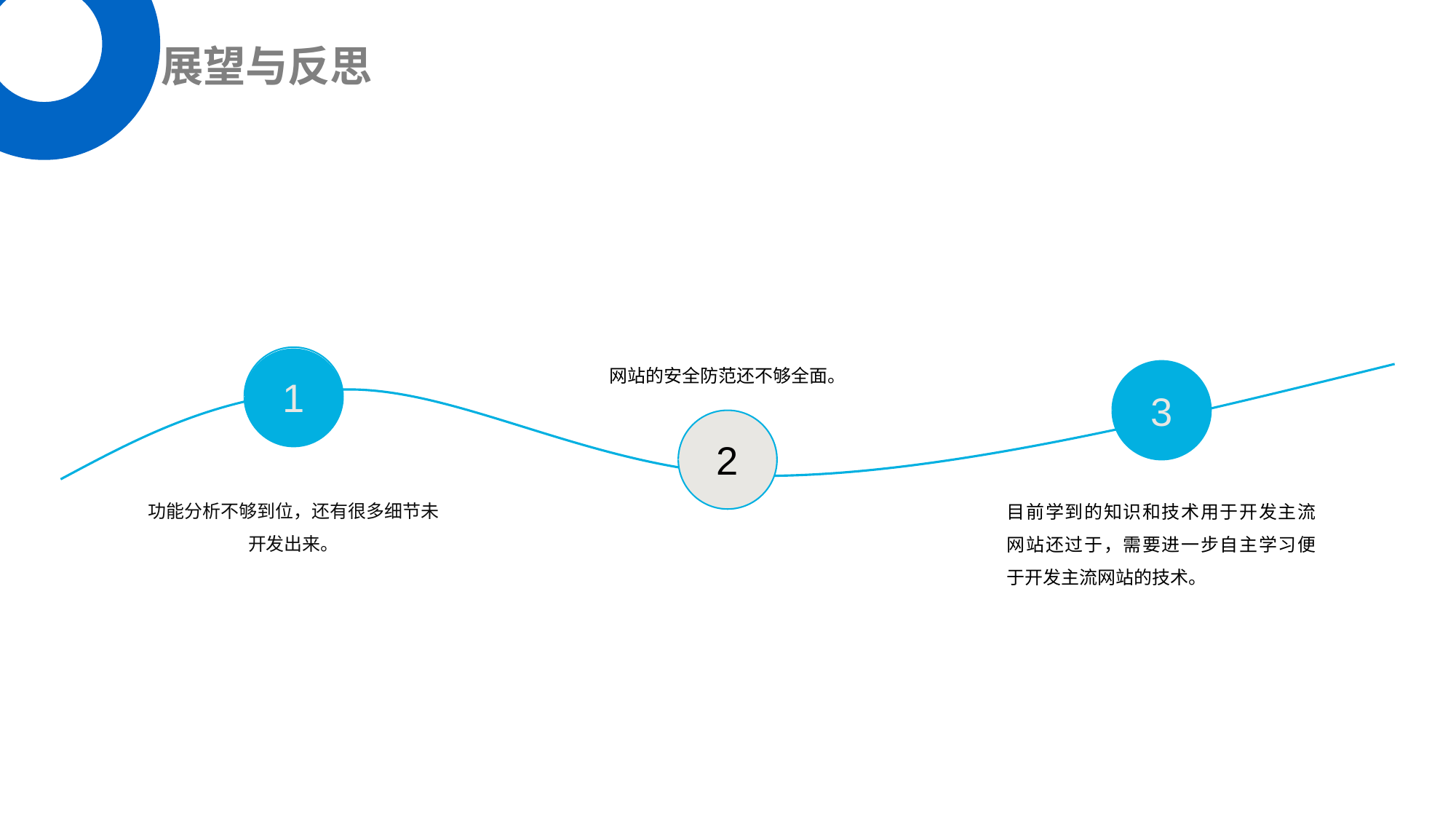

展望与反思
网站的安全防范还不够全面。

1
3

2
功能分析不够到位，还有很多细节未开发出来。
目前学到的知识和技术用于开发主流网站还过于，需要进一步自主学习便于开发主流网站的技术。